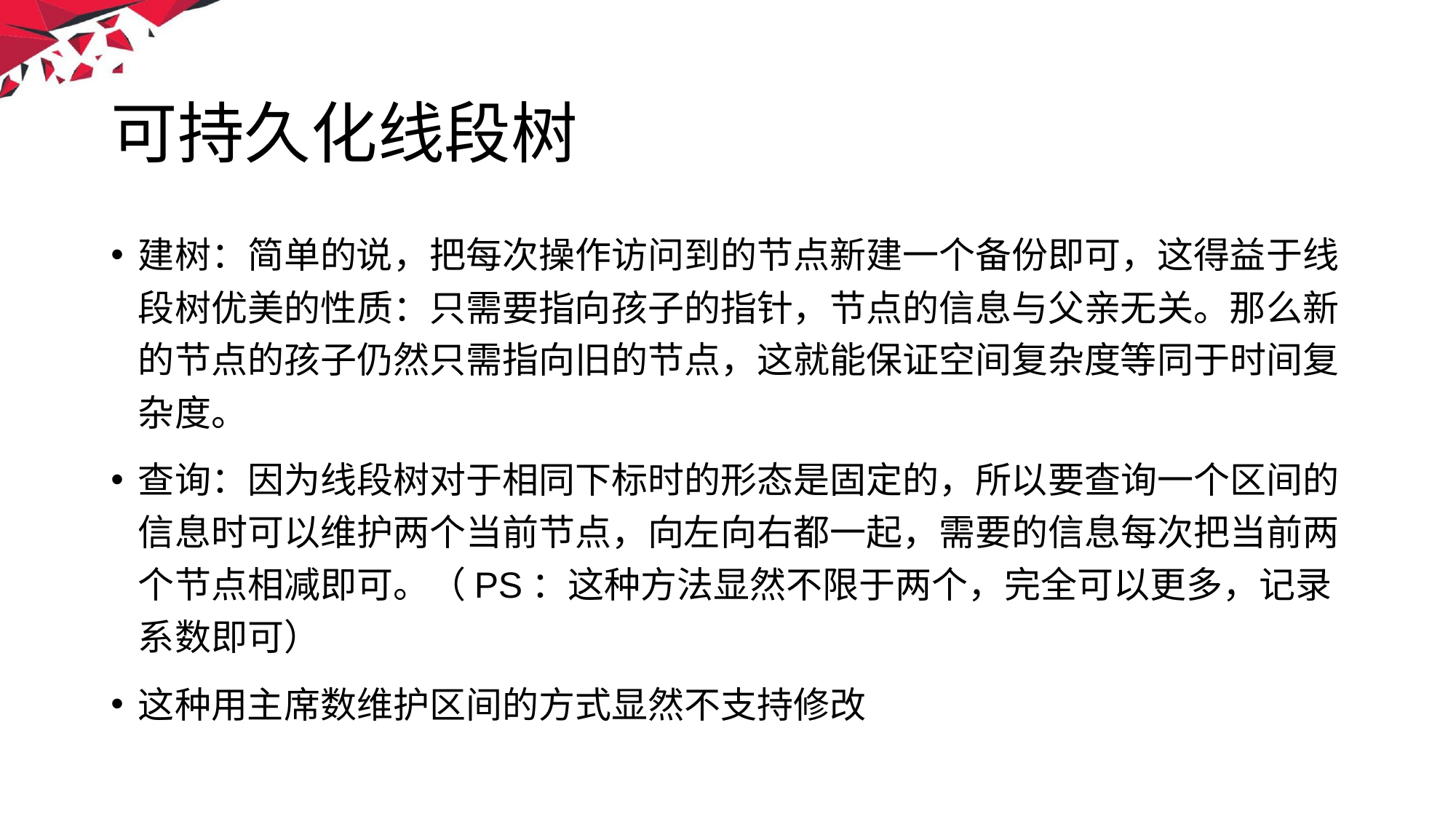

# 可持久化线段树
建树：简单的说，把每次操作访问到的节点新建一个备份即可，这得益于线段树优美的性质：只需要指向孩子的指针，节点的信息与父亲无关。那么新的节点的孩子仍然只需指向旧的节点，这就能保证空间复杂度等同于时间复杂度。
查询：因为线段树对于相同下标时的形态是固定的，所以要查询一个区间的信息时可以维护两个当前节点，向左向右都一起，需要的信息每次把当前两个节点相减即可。（PS：这种方法显然不限于两个，完全可以更多，记录系数即可）
这种用主席数维护区间的方式显然不支持修改